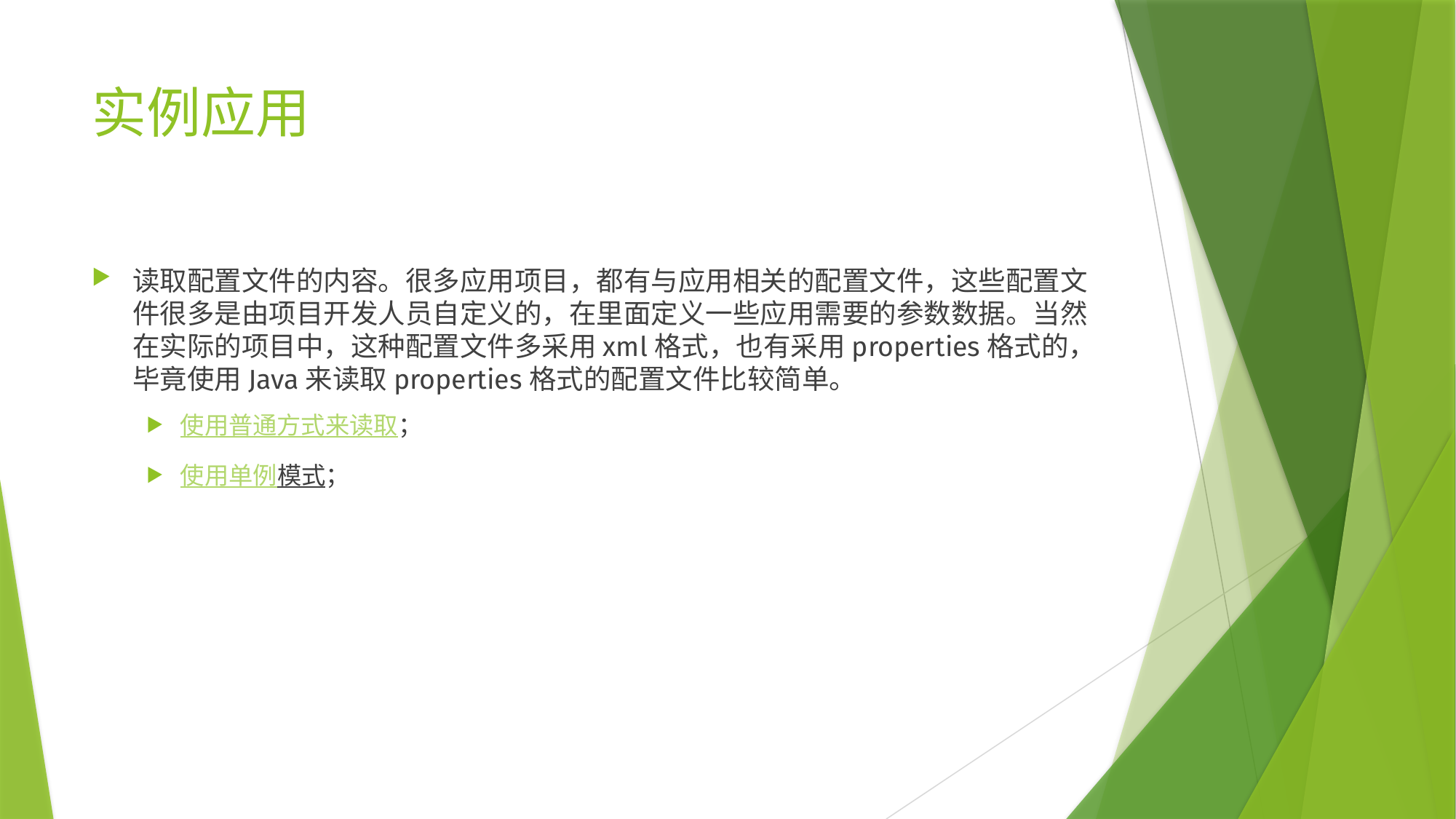

# 实例应用
读取配置文件的内容。很多应用项目，都有与应用相关的配置文件，这些配置文件很多是由项目开发人员自定义的，在里面定义一些应用需要的参数数据。当然在实际的项目中，这种配置文件多采用xml格式，也有采用properties格式的，毕竟使用Java来读取properties格式的配置文件比较简单。
使用普通方式来读取；
使用单例模式；